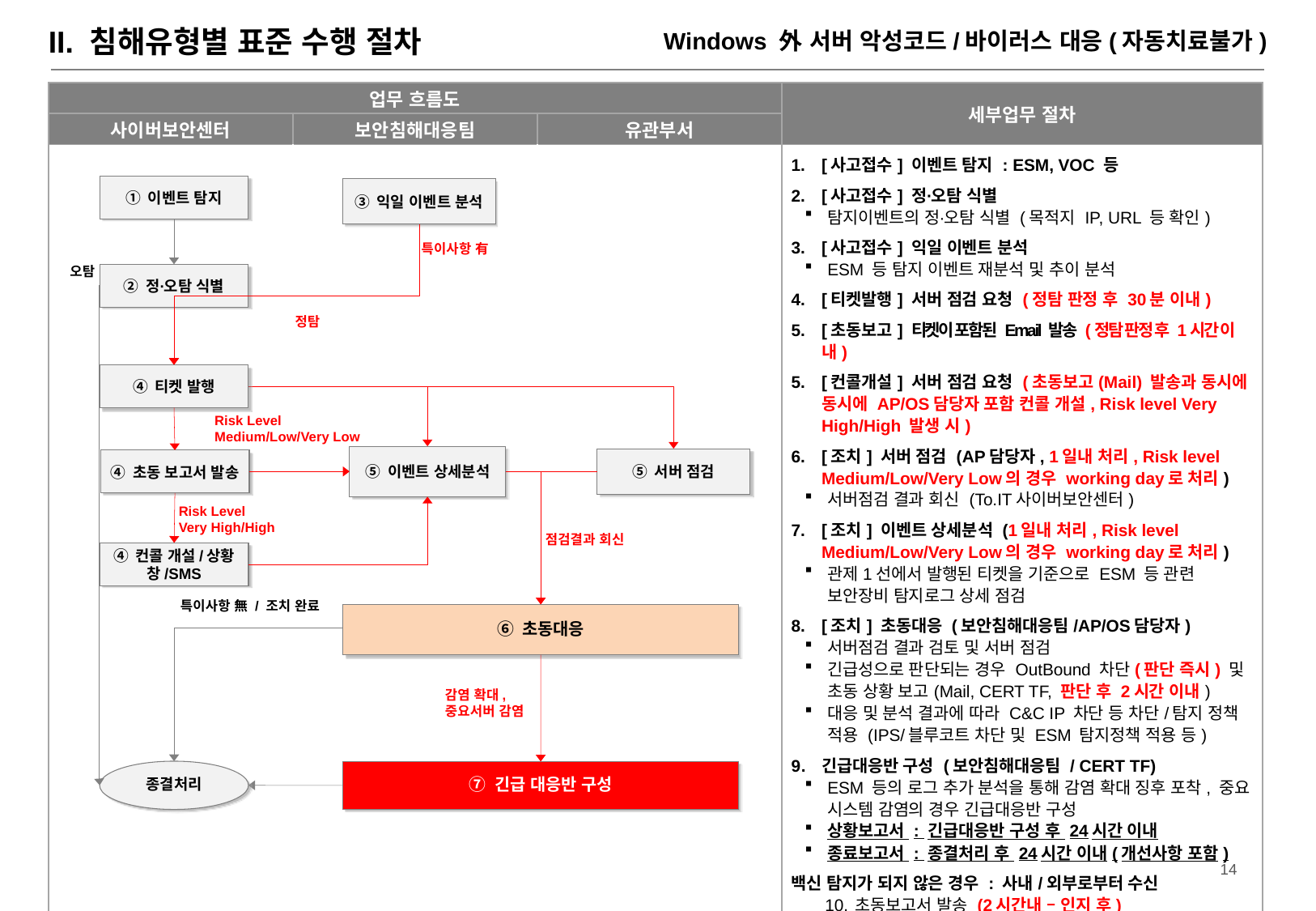

II. 침해유형별 표준 수행 절차
Windows 外 서버 악성코드/바이러스 대응(자동치료불가)
| 업무 흐름도 |  |  | 세부업무 절차 |
| --- | --- | --- | --- |
| 사이버보안센터 | 보안침해대응팀 | 유관부서 |  |
|  |  |  | [사고접수] 이벤트 탐지 : ESM, VOC 등 [사고접수] 정∙오탐 식별 탐지이벤트의 정∙오탐 식별 (목적지 IP, URL 등 확인) [사고접수] 익일 이벤트 분석 ESM 등 탐지 이벤트 재분석 및 추이 분석 [티켓발행] 서버 점검 요청 (정탐 판정 후 30분 이내) [초동보고] 티켓이 포함된 Email 발송 (정탐 판정 후 1시간 이내) [컨콜개설] 서버 점검 요청 (초동보고(Mail) 발송과 동시에 동시에 AP/OS담당자 포함 컨콜 개설, Risk level Very High/High 발생 시) [조치] 서버 점검 (AP담당자, 1일내 처리, Risk level Medium/Low/Very Low의 경우 working day로 처리) 서버점검 결과 회신 (To.IT사이버보안센터) [조치] 이벤트 상세분석 (1일내 처리, Risk level Medium/Low/Very Low의 경우 working day로 처리) 관제1선에서 발행된 티켓을 기준으로 ESM 등 관련 보안장비 탐지로그 상세 점검 [조치] 초동대응 (보안침해대응팀/AP/OS담당자) 서버점검 결과 검토 및 서버 점검 긴급성으로 판단되는 경우 OutBound 차단(판단 즉시) 및 초동 상황 보고(Mail, CERT TF, 판단 후 2시간 이내) 대응 및 분석 결과에 따라 C&C IP 차단 등 차단/탐지 정책 적용 (IPS/블루코트 차단 및 ESM 탐지정책 적용 등) 긴급대응반 구성 (보안침해대응팀 / CERT TF) ESM 등의 로그 추가 분석을 통해 감염 확대 징후 포착, 중요 시스템 감염의 경우 긴급대응반 구성 상황보고서 : 긴급대응반 구성 후 24시간 이내 종료보고서 : 종결처리 후 24시간 이내(개선사항 포함) 백신 탐지가 되지 않은 경우 : 사내/외부로부터 수신 초동보고서 발송 (2시간내 – 인지 후) 컨콜개설/상황창/SMS (야간/주말 20분내 – 인지 후) APT(HX) 설치 유도 (1일내) 서버 점검 (감염 원인 2차 분석) 분석보고서 발송 (1일내 – 인지 후) |
① 이벤트 탐지
③ 익일 이벤트 분석
특이사항 有
오탐
② 정∙오탐 식별
정탐
④ 티켓 발행
Risk Level
Medium/Low/Very Low
⑤ 이벤트 상세분석
⑤ 서버 점검
④ 초동 보고서 발송
Risk Level
Very High/High
점검결과 회신
④ 컨콜 개설/상황창/SMS
특이사항 無 / 조치 완료
⑥ 초동대응
감염 확대,
중요서버 감염
종결처리
⑦ 긴급 대응반 구성
14